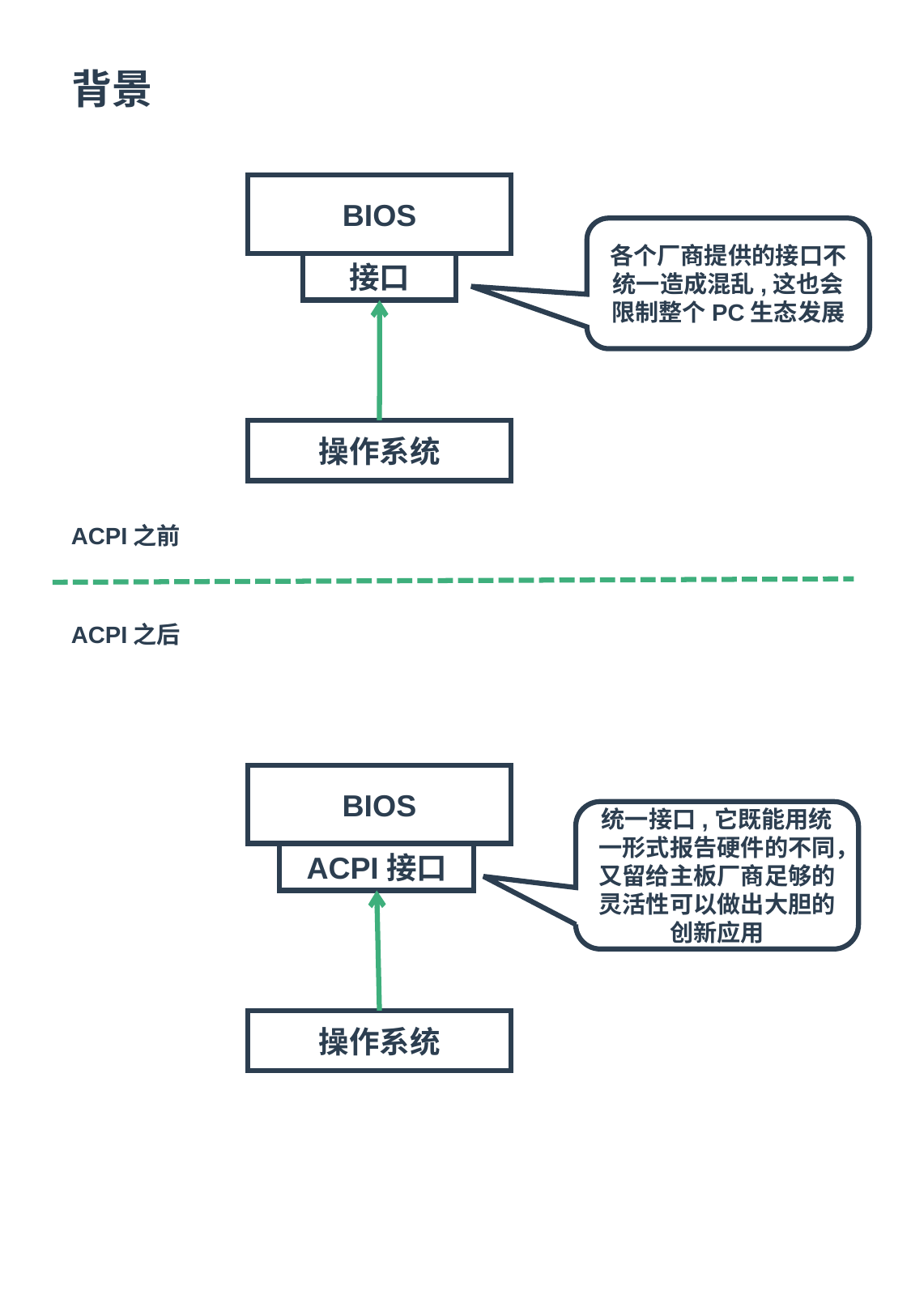

背景
BIOS
各个厂商提供的接口不统一造成混乱,这也会限制整个PC生态发展
接口
操作系统
ACPI之前
ACPI之后
BIOS
统一接口,它既能用统一形式报告硬件的不同，又留给主板厂商足够的灵活性可以做出大胆的创新应用
ACPI接口
操作系统